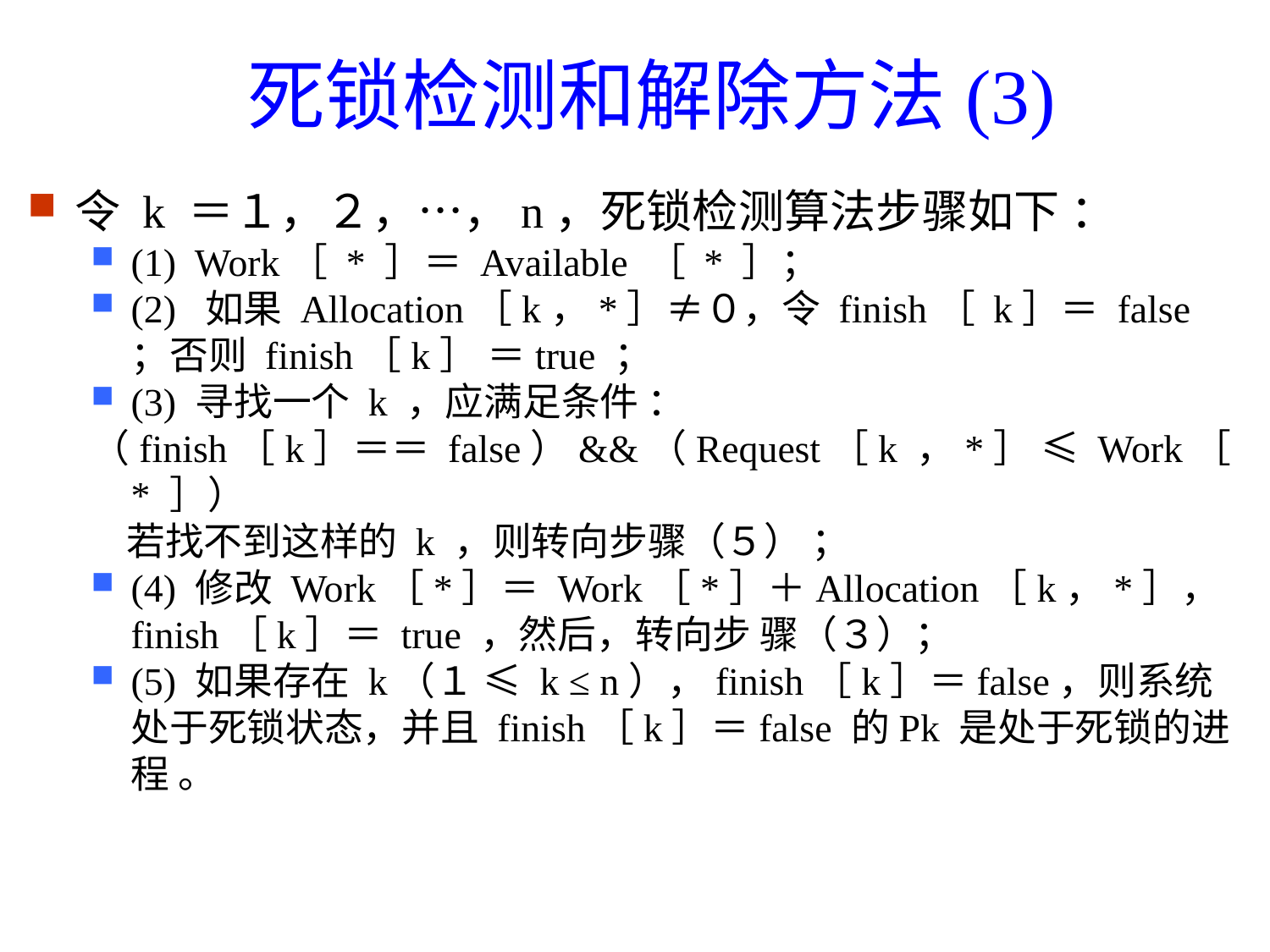

死锁检测和解除方法(3)
令 k ＝１，２，…，n，死锁检测算法步骤如下 ：
(1)  Work［ * ］＝ Available ［ * ］；
(2)  如果 Allocation［k，*］≠０，令 finish［ k］＝ false ；否则 finish［k］ ＝true ；
(3) 寻找一个 k ，应满足条件 ：
（finish［k］＝＝ false）&&（Request［k ，*］ ≤ Work［ * ］）
   若找不到这样的 k ，则转向步骤（５） ；
(4) 修改 Work［*］＝ Work［*］＋Allocation［k，*］，finish［k］＝ true ，然后，转向步 骤（３）；
(5) 如果存在 k（１ ≤ k ≤ n），finish［k］＝false，则系统处于死锁状态，并且 finish［k］＝false 的Pk 是处于死锁的进程 。